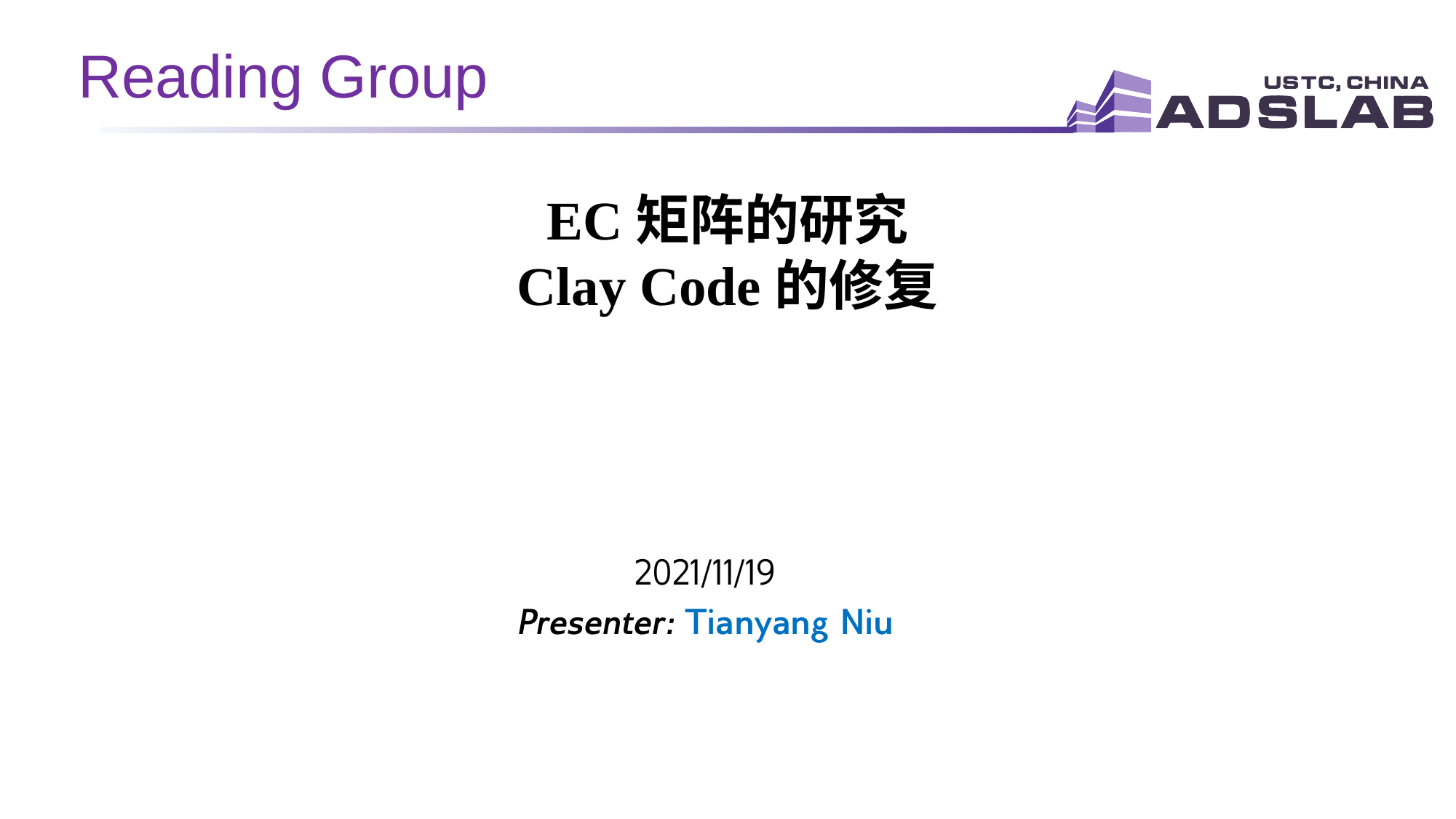

Reading Group
EC矩阵的研究
Clay Code的修复
2021/11/19
Presenter: Tianyang Niu